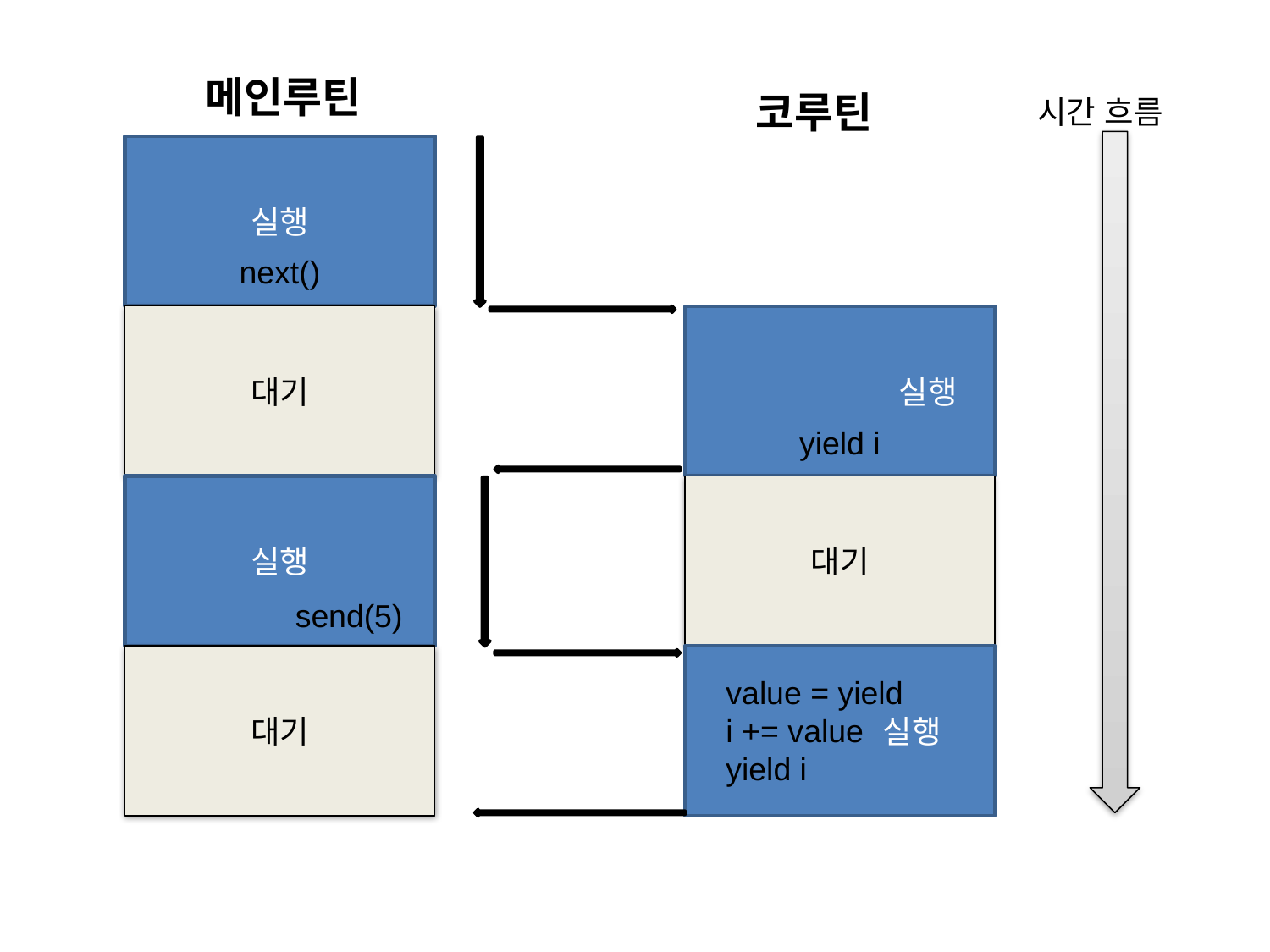

메인루틴
코루틴
시간 흐름

실행

next()
대기

                   실행
yield i

실행
대기

send(5)
대기
                   실행

value = yield
i += value
yield i